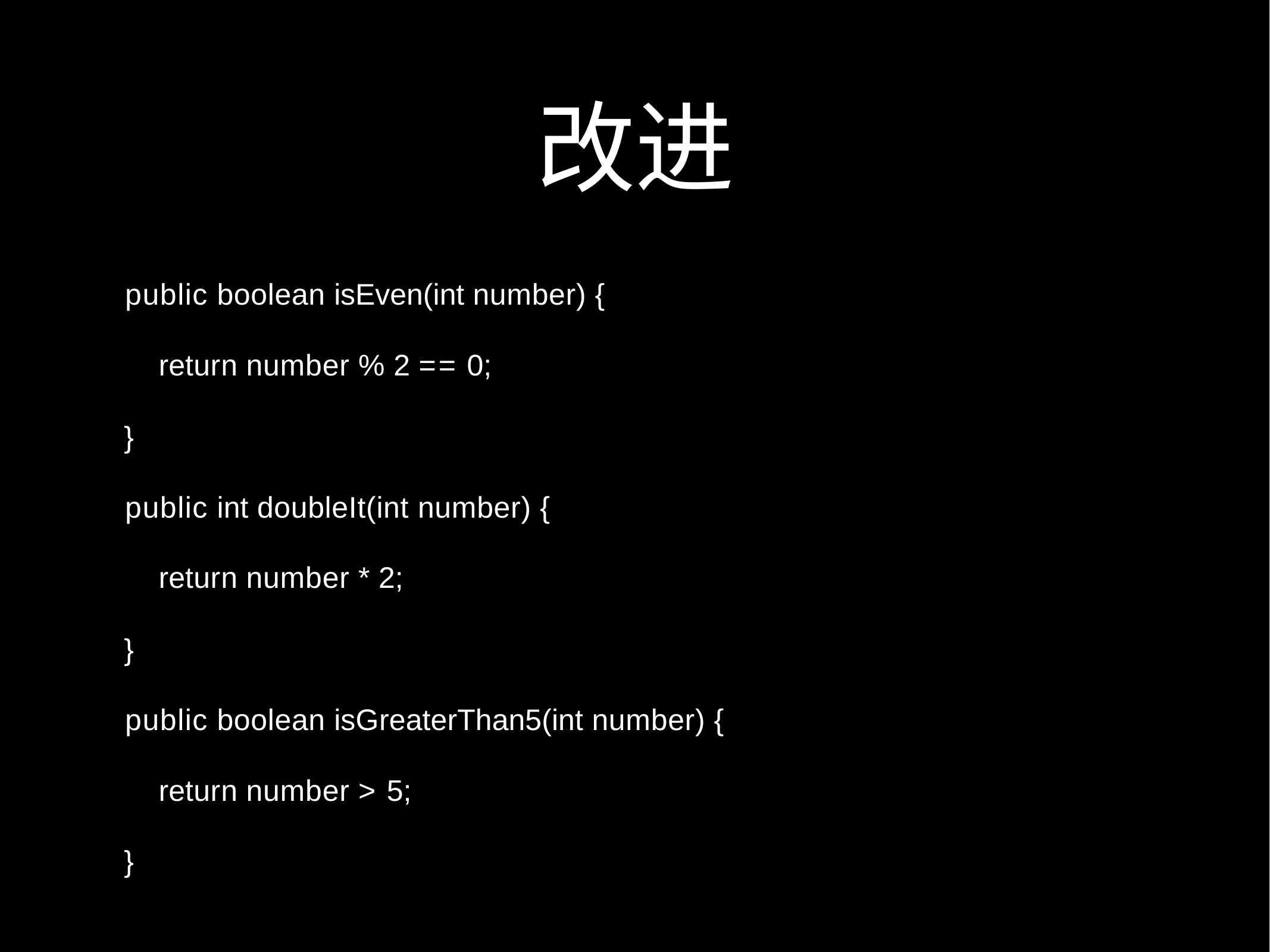

改进
public boolean isEven(int number) { return number % 2 == 0;

}
public int doubleIt(int number) { return number * 2;

}
public boolean isGreaterThan5(int number) { return number > 5;

}